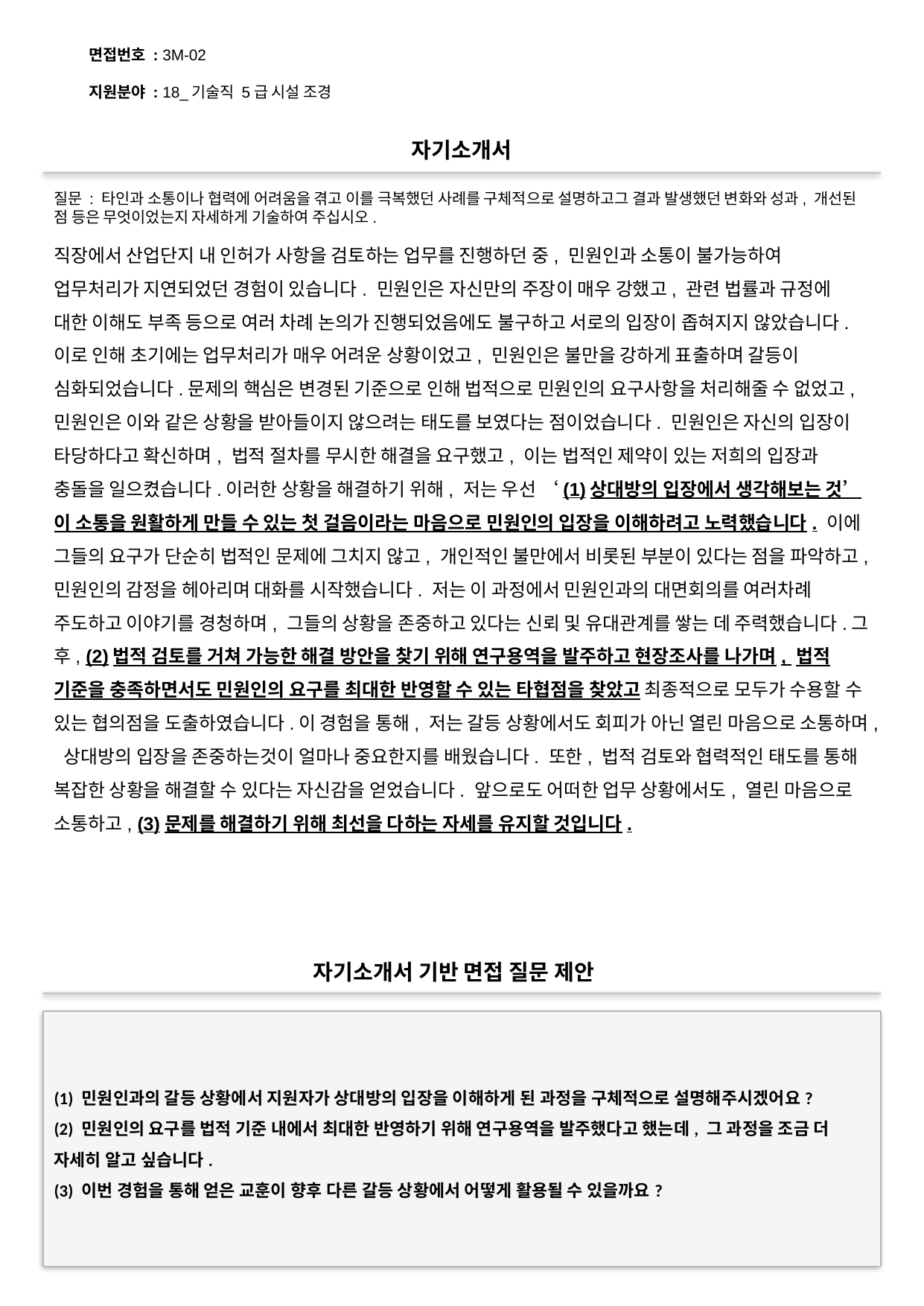

면접번호 : 3M-02

지원분야 : 18_기술직 5급 시설 조경
#

자기소개서

질문 : 타인과 소통이나 협력에 어려움을 겪고 이를 극복했던 사례를 구체적으로 설명하고그 결과 발생했던 변화와 성과, 개선된 점 등은 무엇이었는지 자세하게 기술하여 주십시오.

직장에서 산업단지 내 인허가 사항을 검토하는 업무를 진행하던 중, 민원인과 소통이 불가능하여 업무처리가 지연되었던 경험이 있습니다. 민원인은 자신만의 주장이 매우 강했고, 관련 법률과 규정에 대한 이해도 부족 등으로 여러 차례 논의가 진행되었음에도 불구하고 서로의 입장이 좁혀지지 않았습니다. 이로 인해 초기에는 업무처리가 매우 어려운 상황이었고, 민원인은 불만을 강하게 표출하며 갈등이 심화되었습니다.문제의 핵심은 변경된 기준으로 인해 법적으로 민원인의 요구사항을 처리해줄 수 없었고, 민원인은 이와 같은 상황을 받아들이지 않으려는 태도를 보였다는 점이었습니다. 민원인은 자신의 입장이 타당하다고 확신하며, 법적 절차를 무시한 해결을 요구했고, 이는 법적인 제약이 있는 저희의 입장과 충돌을 일으켰습니다.이러한 상황을 해결하기 위해, 저는 우선 ‘(1)상대방의 입장에서 생각해보는 것’이 소통을 원활하게 만들 수 있는 첫 걸음이라는 마음으로 민원인의 입장을 이해하려고 노력했습니다. 이에 그들의 요구가 단순히 법적인 문제에 그치지 않고, 개인적인 불만에서 비롯된 부분이 있다는 점을 파악하고, 민원인의 감정을 헤아리며 대화를 시작했습니다. 저는 이 과정에서 민원인과의 대면회의를 여러차례 주도하고 이야기를 경청하며, 그들의 상황을 존중하고 있다는 신뢰 및 유대관계를 쌓는 데 주력했습니다.그 후, (2)법적 검토를 거쳐 가능한 해결 방안을 찾기 위해 연구용역을 발주하고 현장조사를 나가며, 법적 기준을 충족하면서도 민원인의 요구를 최대한 반영할 수 있는 타협점을 찾았고 최종적으로 모두가 수용할 수 있는 협의점을 도출하였습니다.이 경험을 통해, 저는 갈등 상황에서도 회피가 아닌 열린 마음으로 소통하며, 상대방의 입장을 존중하는것이 얼마나 중요한지를 배웠습니다. 또한, 법적 검토와 협력적인 태도를 통해 복잡한 상황을 해결할 수 있다는 자신감을 얻었습니다. 앞으로도 어떠한 업무 상황에서도, 열린 마음으로 소통하고, (3)문제를 해결하기 위해 최선을 다하는 자세를 유지할 것입니다.

자기소개서 기반 면접 질문 제안

(1) 민원인과의 갈등 상황에서 지원자가 상대방의 입장을 이해하게 된 과정을 구체적으로 설명해주시겠어요?
(2) 민원인의 요구를 법적 기준 내에서 최대한 반영하기 위해 연구용역을 발주했다고 했는데, 그 과정을 조금 더 자세히 알고 싶습니다.
(3) 이번 경험을 통해 얻은 교훈이 향후 다른 갈등 상황에서 어떻게 활용될 수 있을까요?